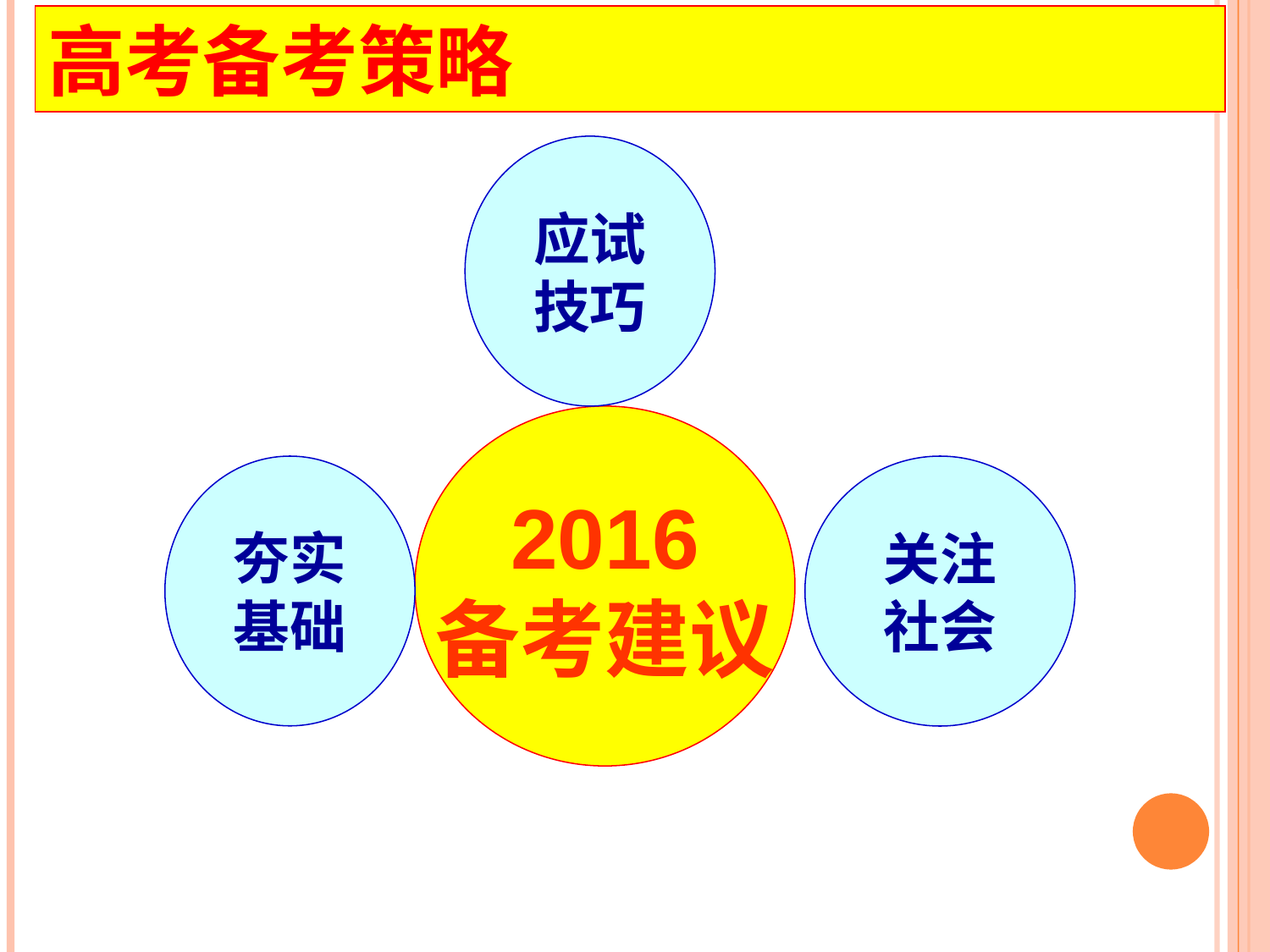

高考备考策略
应试
技巧
2016
备考建议
夯实
基础
关注
社会